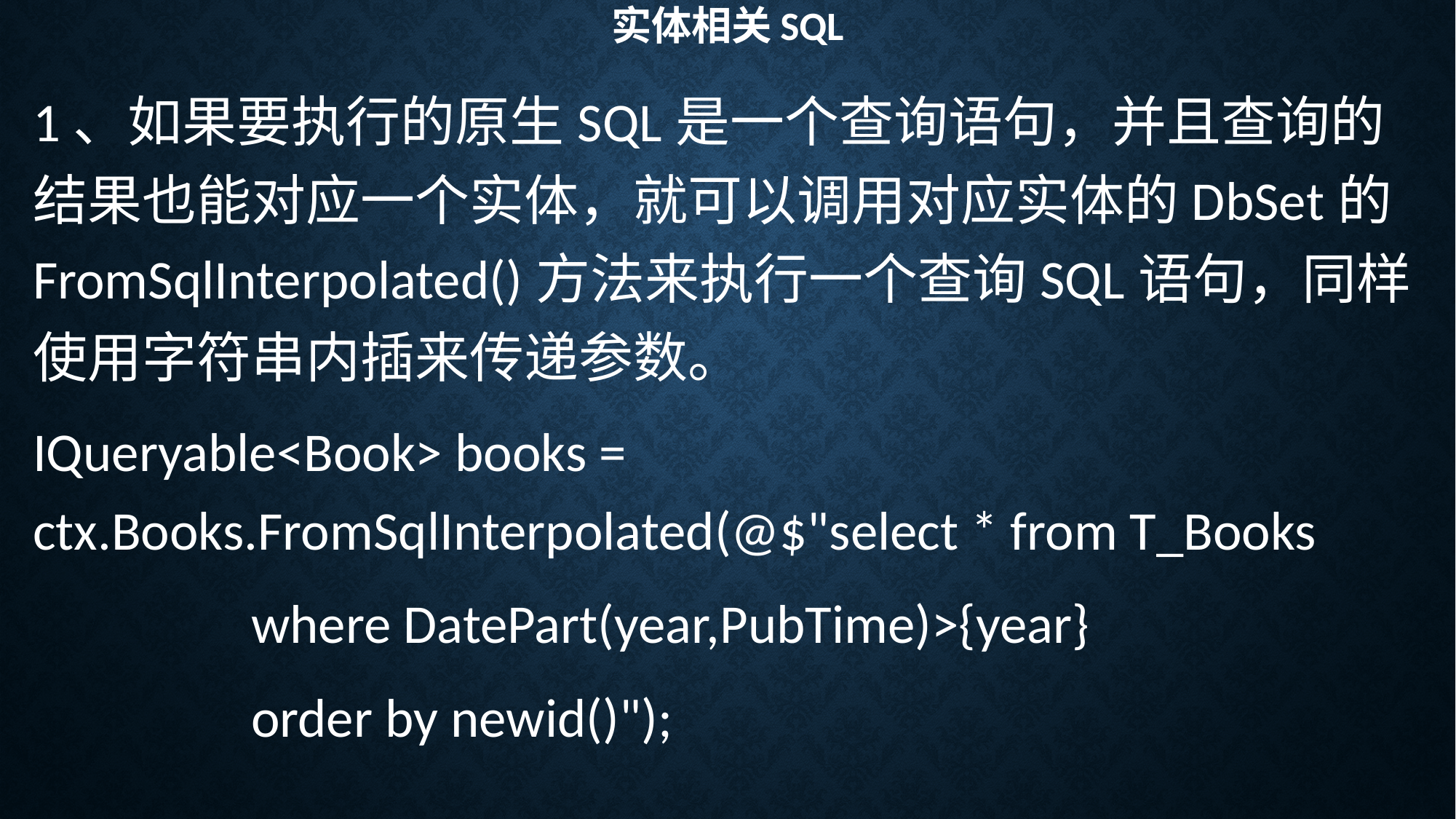

# 实体相关SQL
1、如果要执行的原生SQL是一个查询语句，并且查询的结果也能对应一个实体，就可以调用对应实体的DbSet的FromSqlInterpolated()方法来执行一个查询SQL语句，同样使用字符串内插来传递参数。
IQueryable<Book> books = ctx.Books.FromSqlInterpolated(@$"select * from T_Books
		where DatePart(year,PubTime)>{year}
		order by newid()");